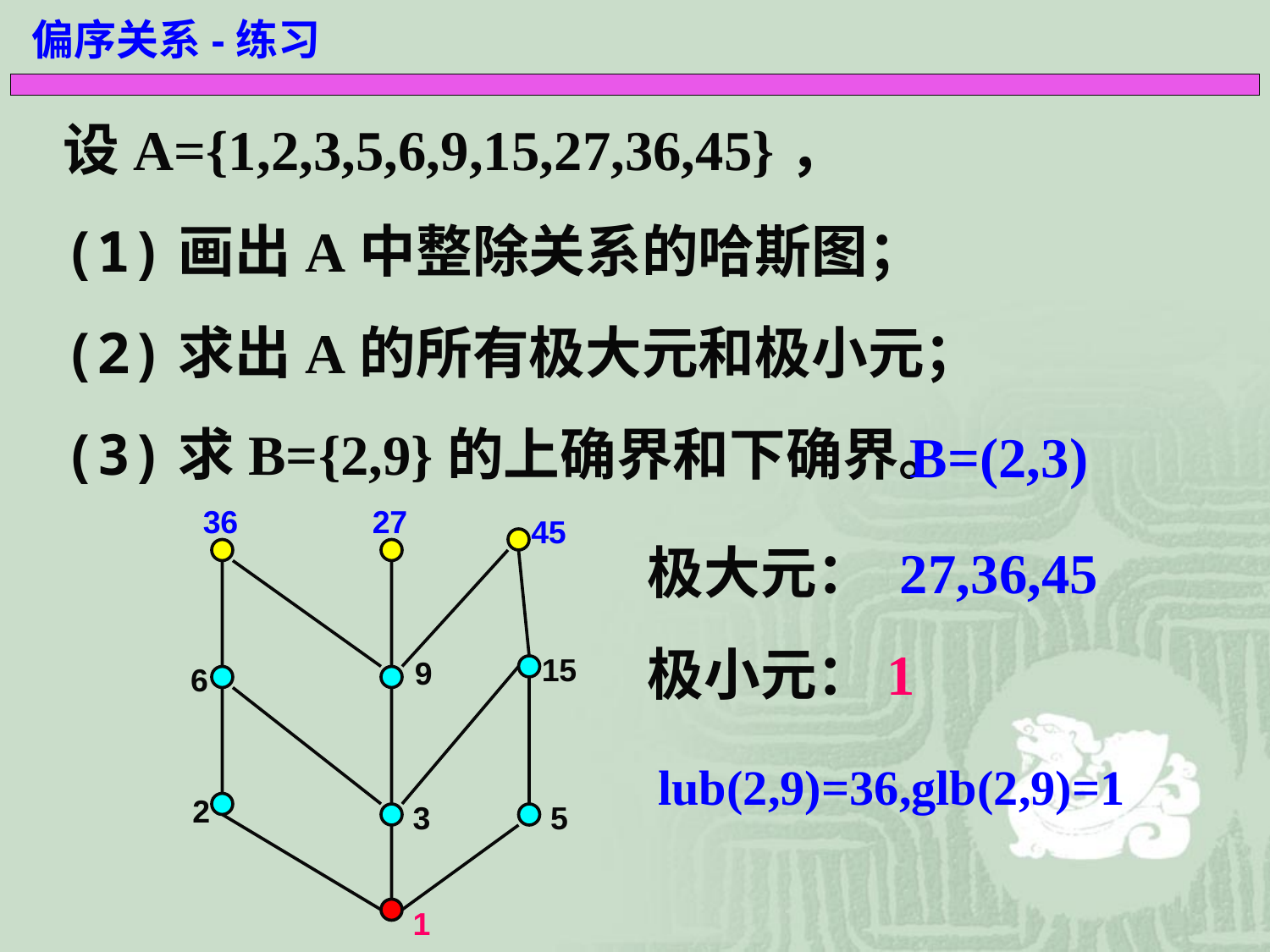

偏序关系-练习

设A={1,2,3,5,6,9,15,27,36,45}，
(1)画出A中整除关系的哈斯图；
(2)求出A的所有极大元和极小元；
(3)求B={2,9}的上确界和下确界。
B=(2,3)

36
27
45

15
9
6

2
3
5

1

极大元： 27,36,45
极小元：1
lub(2,9)=36,glb(2,9)=1